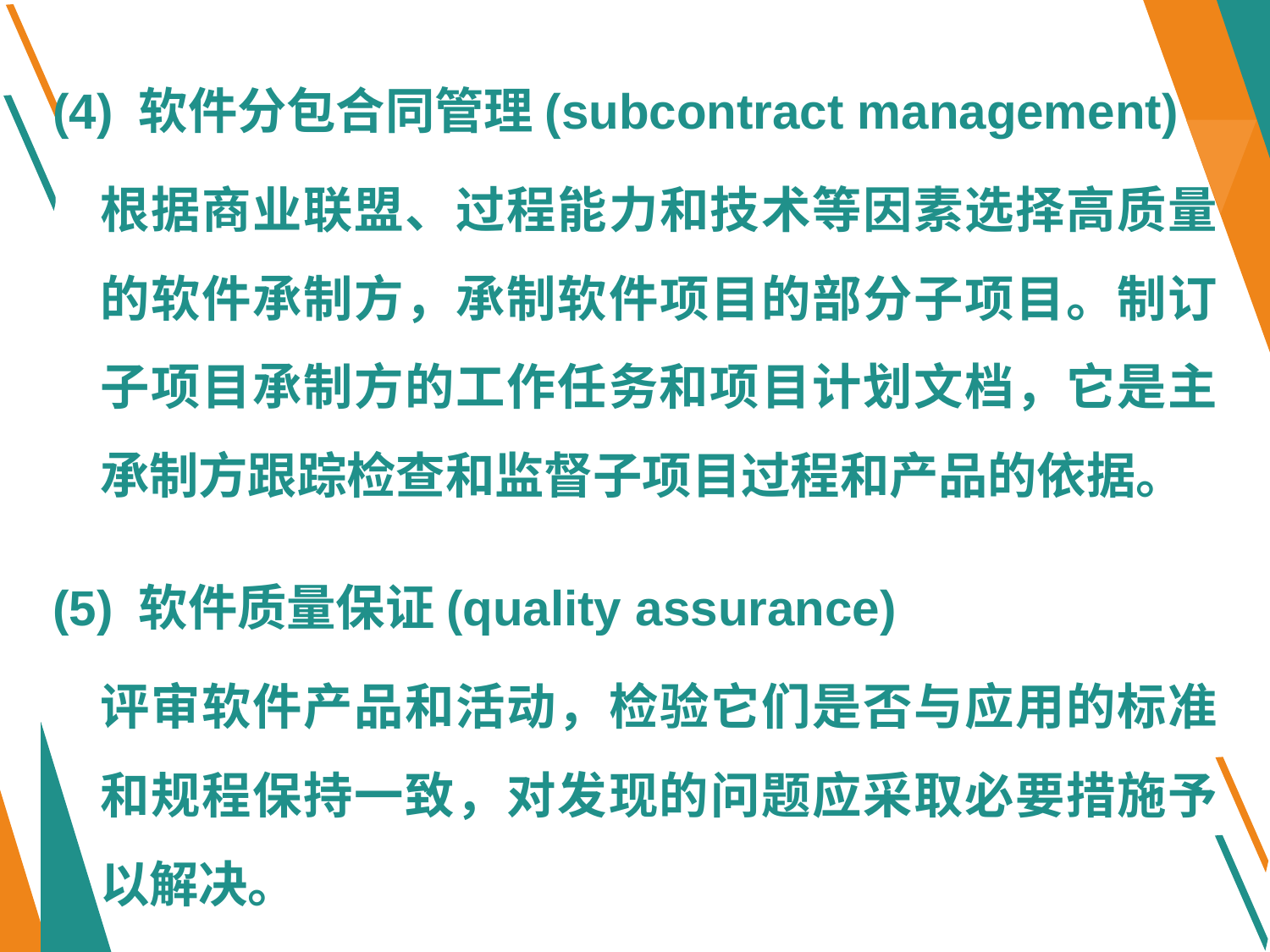

(4) 软件分包合同管理(subcontract management)
根据商业联盟、过程能力和技术等因素选择高质量的软件承制方，承制软件项目的部分子项目。制订子项目承制方的工作任务和项目计划文档，它是主承制方跟踪检查和监督子项目过程和产品的依据。

(5) 软件质量保证(quality assurance)
评审软件产品和活动，检验它们是否与应用的标准和规程保持一致，对发现的问题应采取必要措施予以解决。